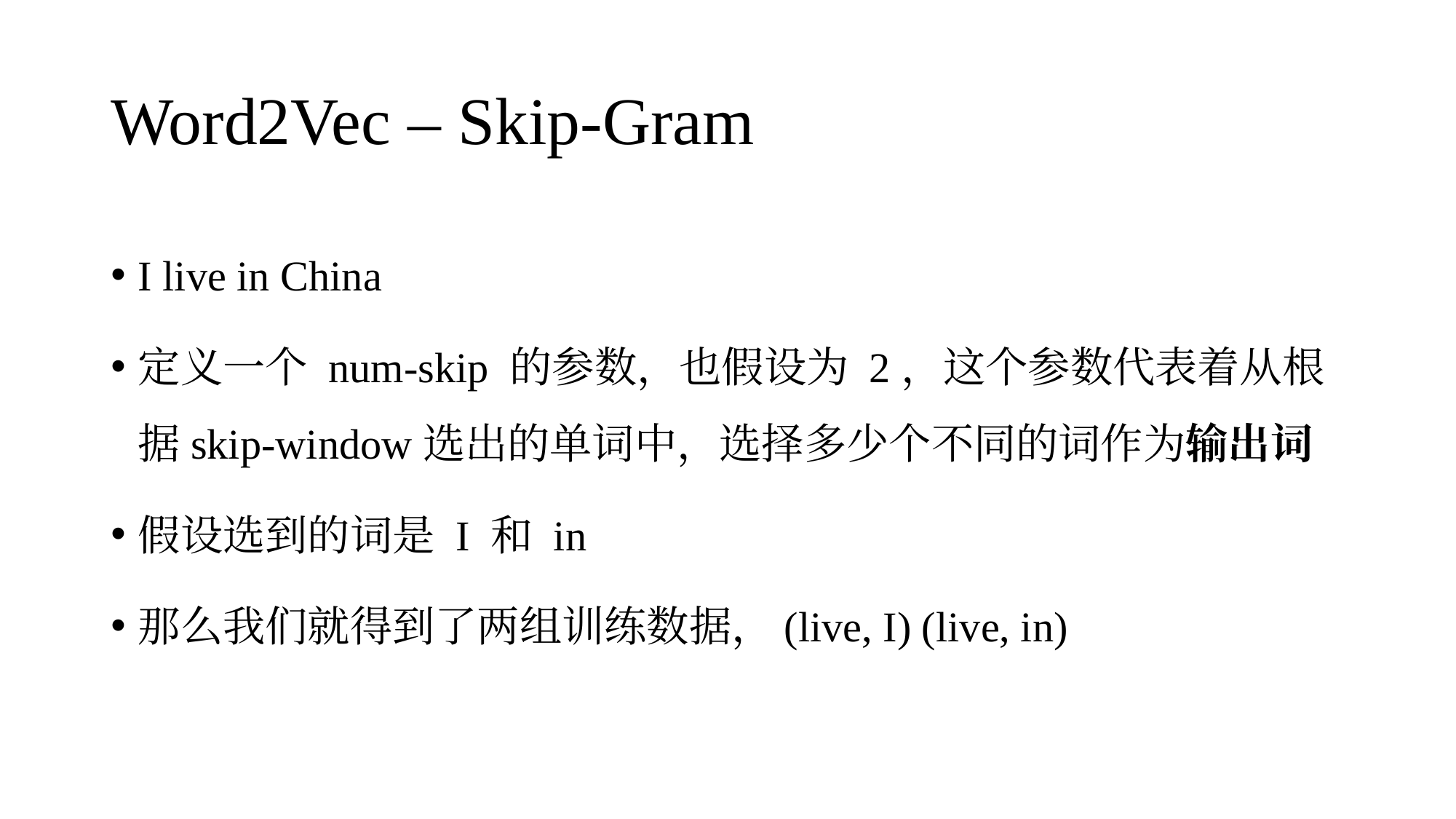

# Word2Vec – Skip-Gram
I live in China
定义一个 num-skip 的参数，也假设为 2，这个参数代表着从根据skip-window选出的单词中，选择多少个不同的词作为输出词
假设选到的词是 I 和 in
那么我们就得到了两组训练数据，(live, I) (live, in)